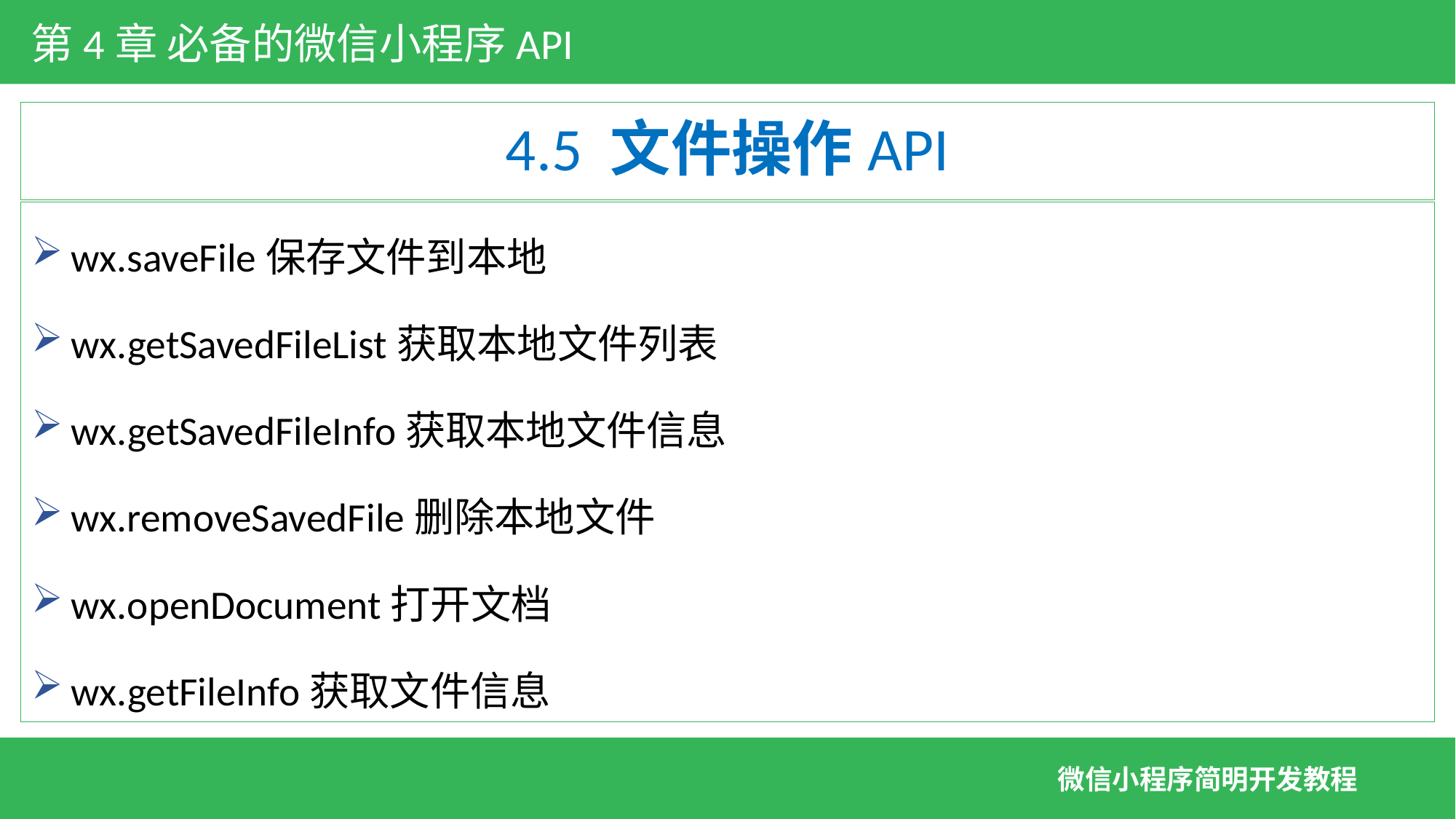

第4章 必备的微信小程序API

# 4.5 文件操作API
 wx.saveFile保存文件到本地
 wx.getSavedFileList获取本地文件列表
 wx.getSavedFileInfo获取本地文件信息
 wx.removeSavedFile删除本地文件
 wx.openDocument打开文档
 wx.getFileInfo获取文件信息

微信小程序简明开发教程